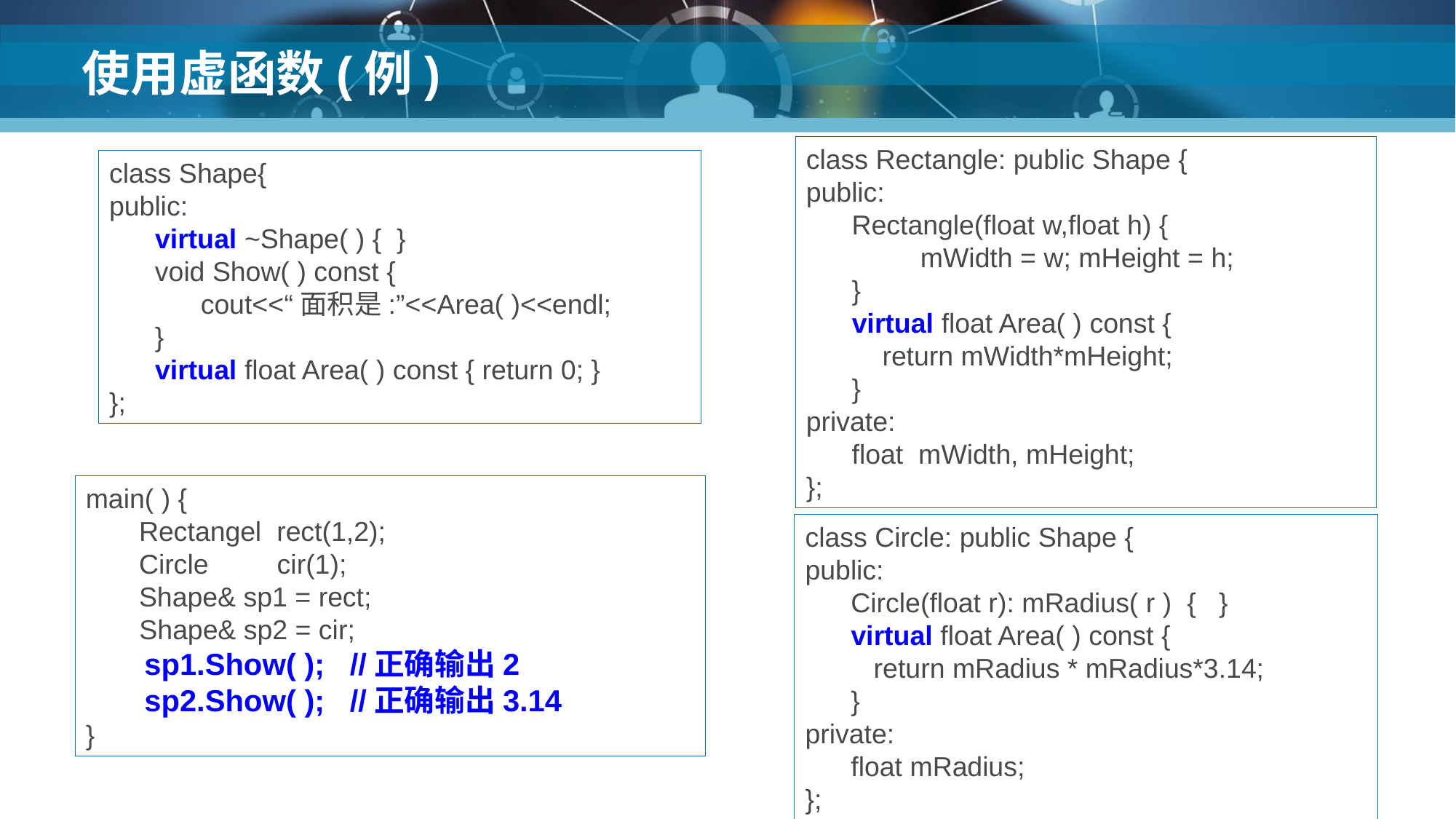

# 使用虚函数(例)
class Rectangle: public Shape {
public:
      Rectangle(float w,float h) {
               mWidth = w; mHeight = h;
      }
      virtual float Area( ) const {
          return mWidth*mHeight;
      }
private:
      float  mWidth, mHeight;
};
class Shape{
public:
      virtual ~Shape( ) {  }
      void Show( ) const {
            cout<<“面积是:”<<Area( )<<endl;
      }
      virtual float Area( ) const { return 0; }
};
main( ) {
       Rectangel  rect(1,2);
       Circle         cir(1);
       Shape& sp1 = rect;
       Shape& sp2 = cir;
       sp1.Show( );   //正确输出2
       sp2.Show( );   //正确输出3.14
}
class Circle: public Shape {
public:
      Circle(float r): mRadius( r )  {   }
      virtual float Area( ) const {
         return mRadius * mRadius*3.14;
      }
private:
      float mRadius;
};